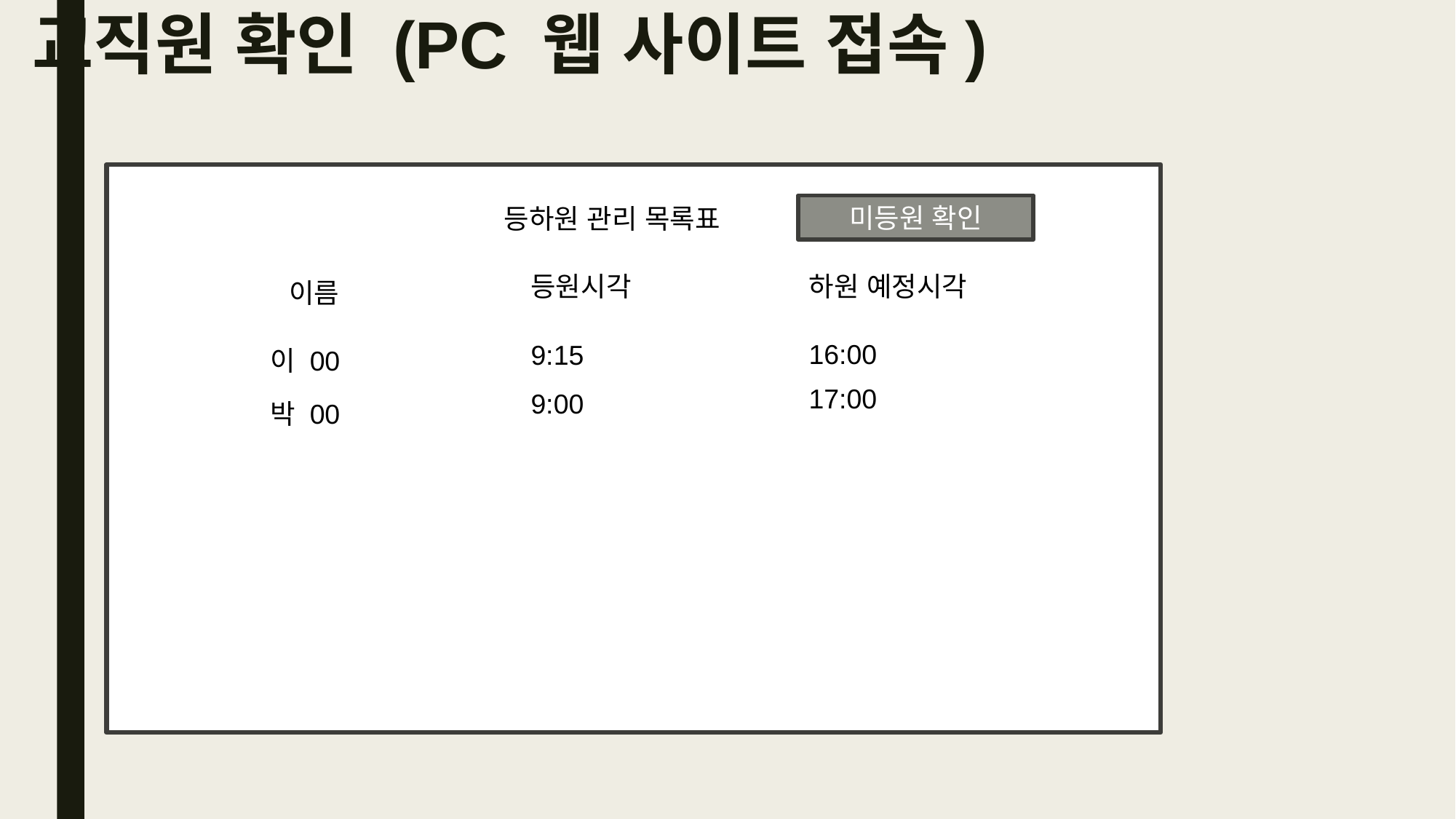

# 교직원 확인 (PC 웹 사이트 접속)

미등원 확인
등하원 관리 목록표
등원시각
하원 예정시각
이름
16:00
9:15
이 00
17:00
9:00
박 00